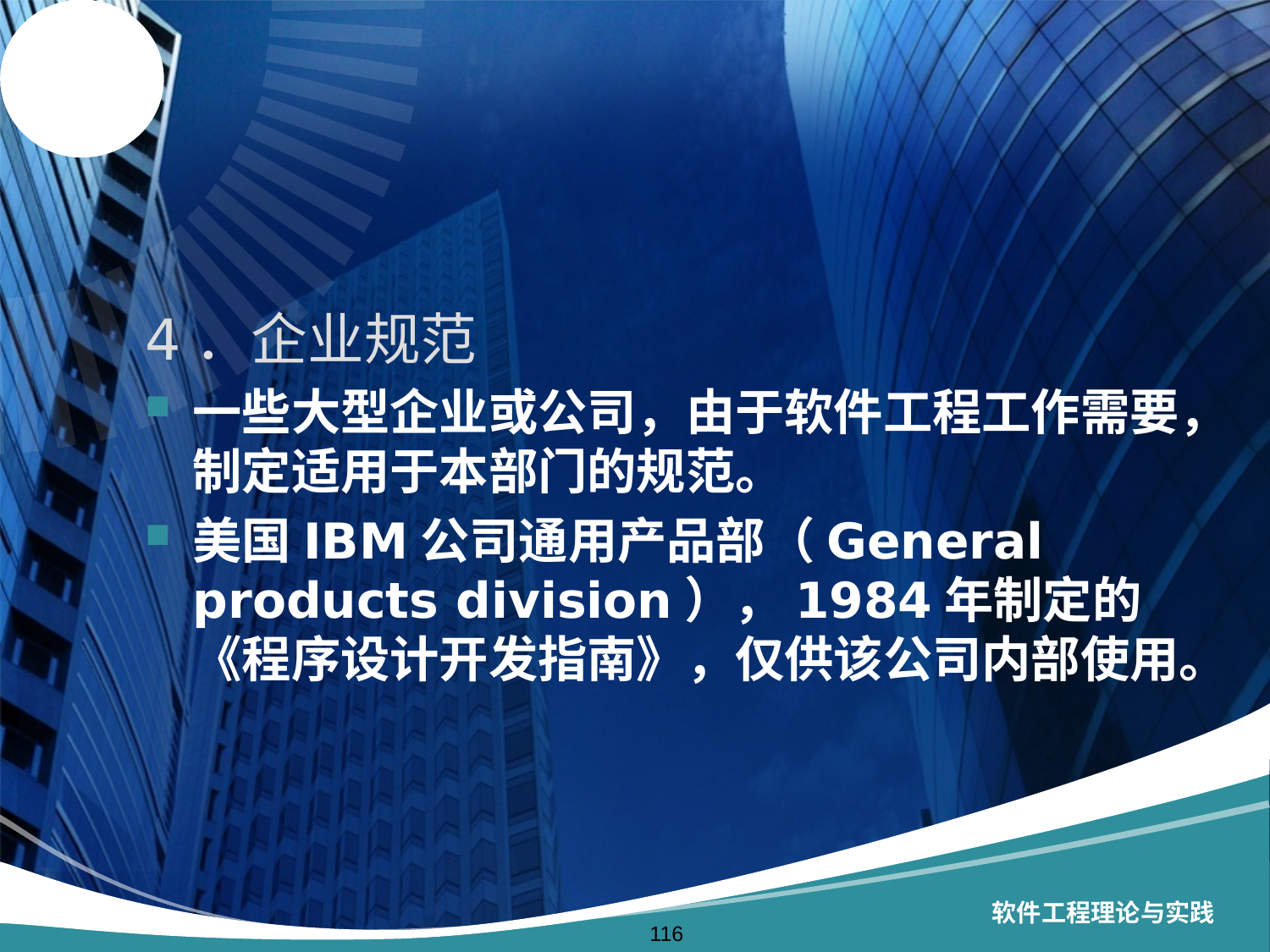

4．企业规范
一些大型企业或公司，由于软件工程工作需要，制定适用于本部门的规范。
美国IBM公司通用产品部（General products division），1984年制定的《程序设计开发指南》，仅供该公司内部使用。

软件工程理论与实践
116